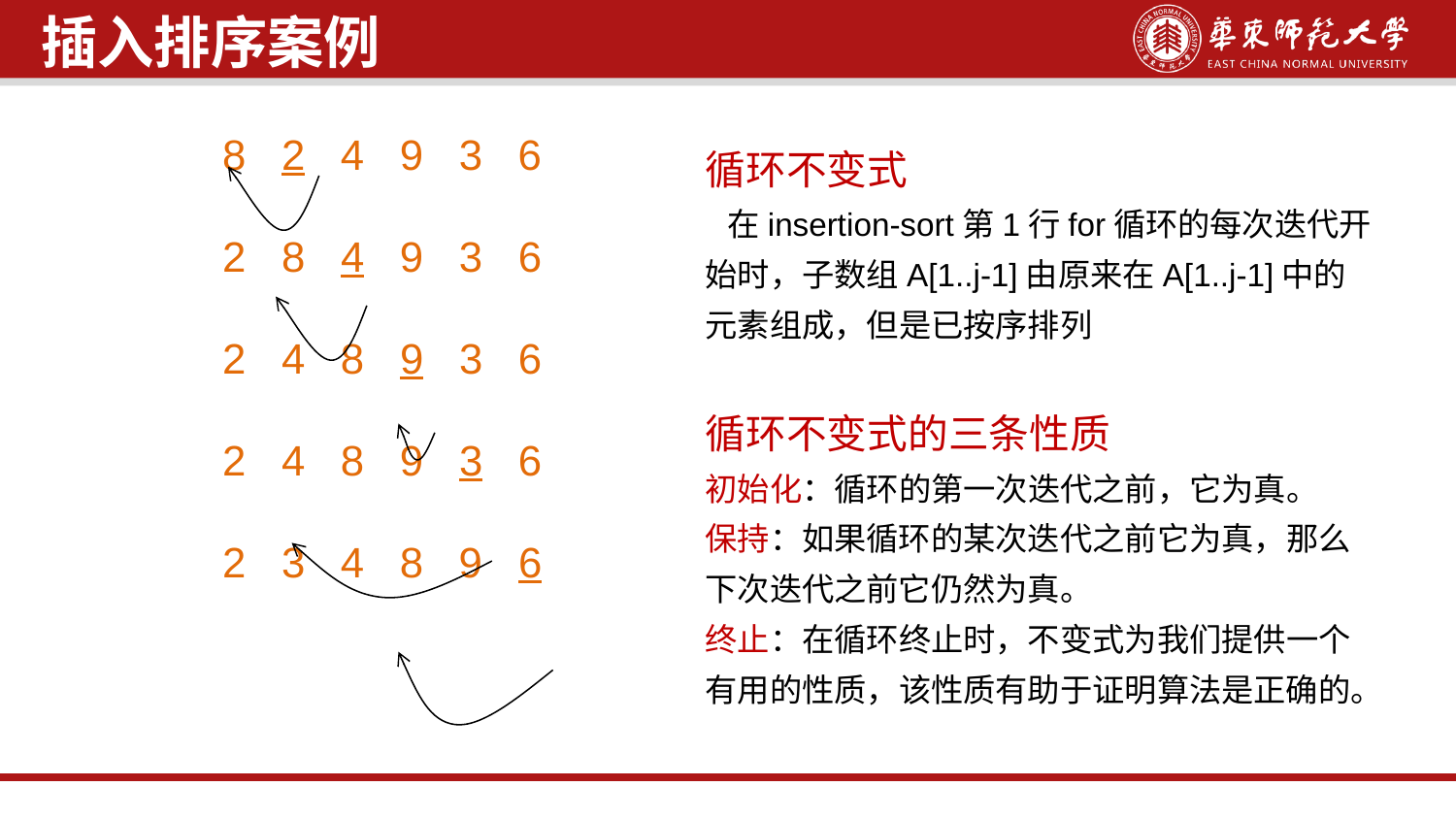

插入排序案例
循环不变式
  在insertion-sort第1行for循环的每次迭代开始时，子数组A[1..j-1]由原来在A[1..j-1]中的元素组成，但是已按序排列

循环不变式的三条性质
初始化：循环的第一次迭代之前，它为真。
保持：如果循环的某次迭代之前它为真，那么下次迭代之前它仍然为真。
终止：在循环终止时，不变式为我们提供一个有用的性质，该性质有助于证明算法是正确的。
8   2   4   9   3   6

2   8   4   9   3   6

2   4   8   9   3   6

2   4   8   9   3   6

2   3   4   8   9   6